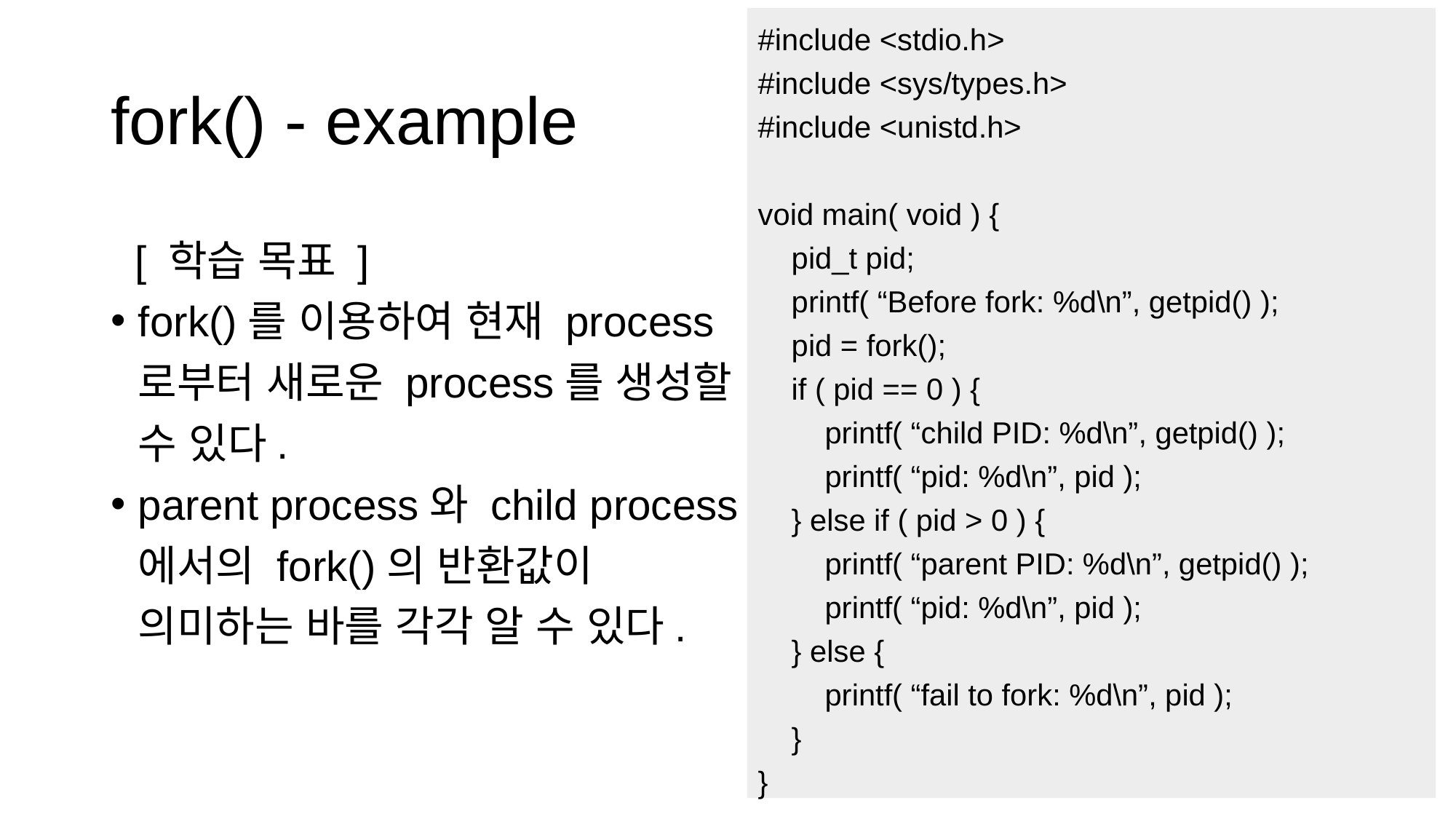

#include <stdio.h>
#include <sys/types.h>
#include <unistd.h>

void main( void ) {
    pid_t pid;
    printf( “Before fork: %d\n”, getpid() );
    pid = fork();
    if ( pid == 0 ) {
        printf( “child PID: %d\n”, getpid() );
        printf( “pid: %d\n”, pid );
    } else if ( pid > 0 ) {
        printf( “parent PID: %d\n”, getpid() );
        printf( “pid: %d\n”, pid );
    } else {
        printf( “fail to fork: %d\n”, pid );
    }
}
# fork() - example
  [ 학습 목표 ]
fork()를 이용하여 현재 process로부터 새로운 process를 생성할 수 있다.
parent process와 child process에서의 fork()의 반환값이 의미하는 바를 각각 알 수 있다.